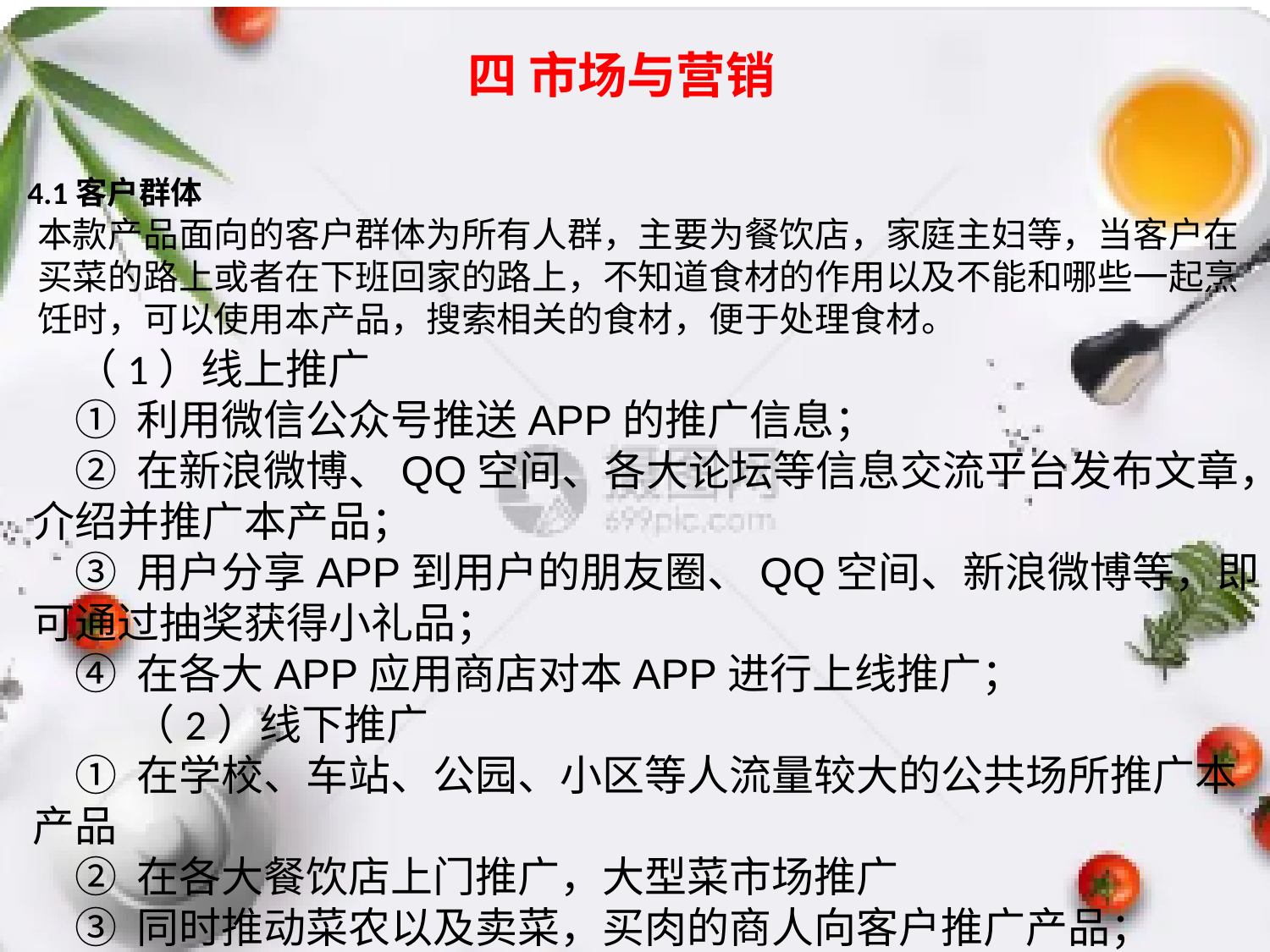

四 市场与营销
4.1客户群体
本款产品面向的客户群体为所有人群，主要为餐饮店，家庭主妇等，当客户在买菜的路上或者在下班回家的路上，不知道食材的作用以及不能和哪些一起烹饪时，可以使用本产品，搜索相关的食材，便于处理食材。
（1）线上推广
① 利用微信公众号推送APP的推广信息；
② 在新浪微博、QQ空间、各大论坛等信息交流平台发布文章，介绍并推广本产品；
③ 用户分享APP到用户的朋友圈、QQ空间、新浪微博等，即可通过抽奖获得小礼品；
④ 在各大APP应用商店对本APP进行上线推广；
     （2）线下推广
① 在学校、车站、公园、小区等人流量较大的公共场所推广本产品
② 在各大餐饮店上门推广，大型菜市场推广
③ 同时推动菜农以及卖菜，买肉的商人向客户推广产品；